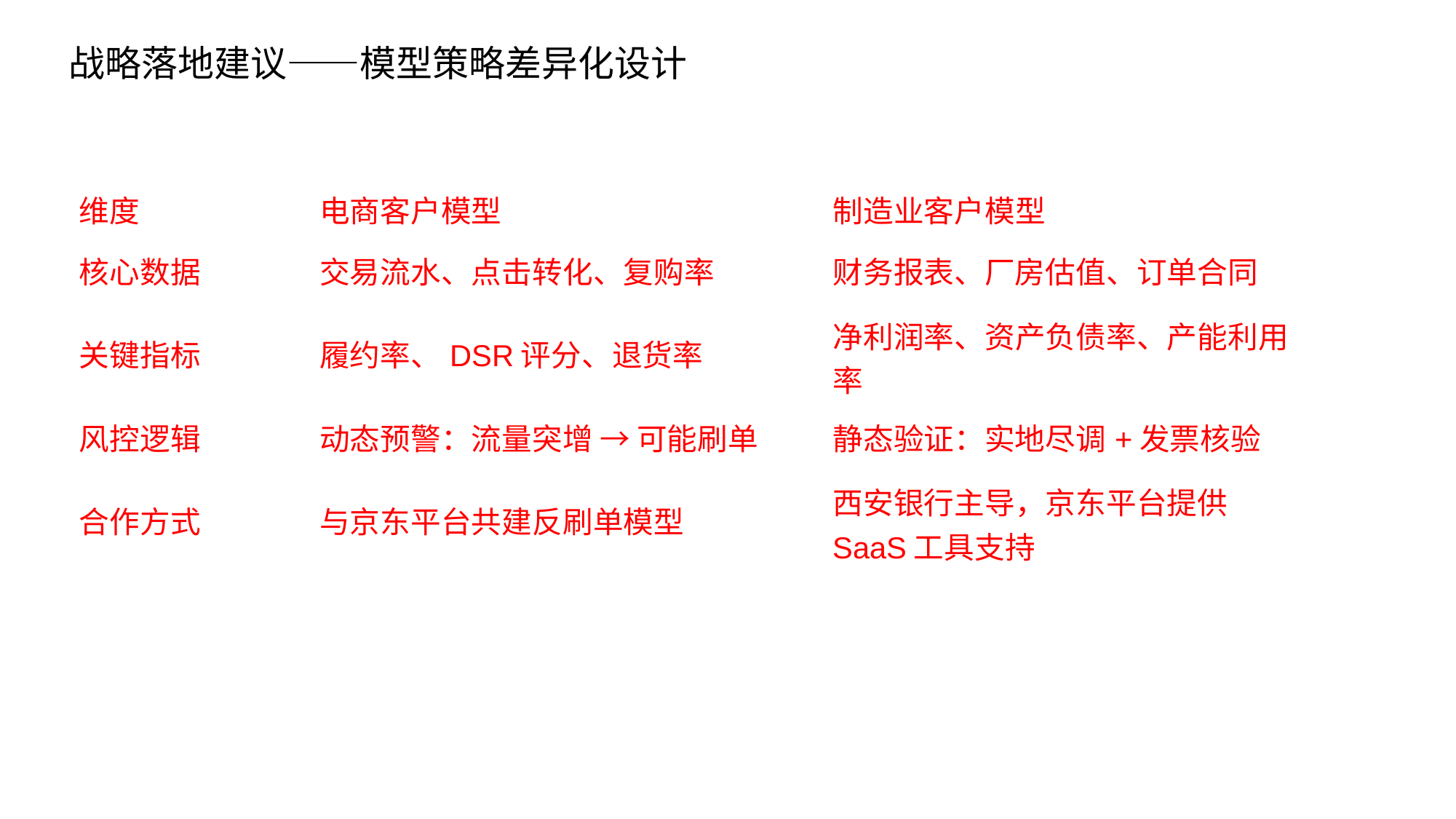

战略落地建议——模型策略差异化设计
| 维度 | 电商客户模型 | 制造业客户模型 |
| --- | --- | --- |
| 核心数据 | 交易流水、点击转化、复购率 | 财务报表、厂房估值、订单合同 |
| 关键指标 | 履约率、DSR评分、退货率 | 净利润率、资产负债率、产能利用率 |
| 风控逻辑 | 动态预警：流量突增 → 可能刷单 | 静态验证：实地尽调+发票核验 |
| 合作方式 | 与京东平台共建反刷单模型 | 西安银行主导，京东平台提供SaaS工具支持 |